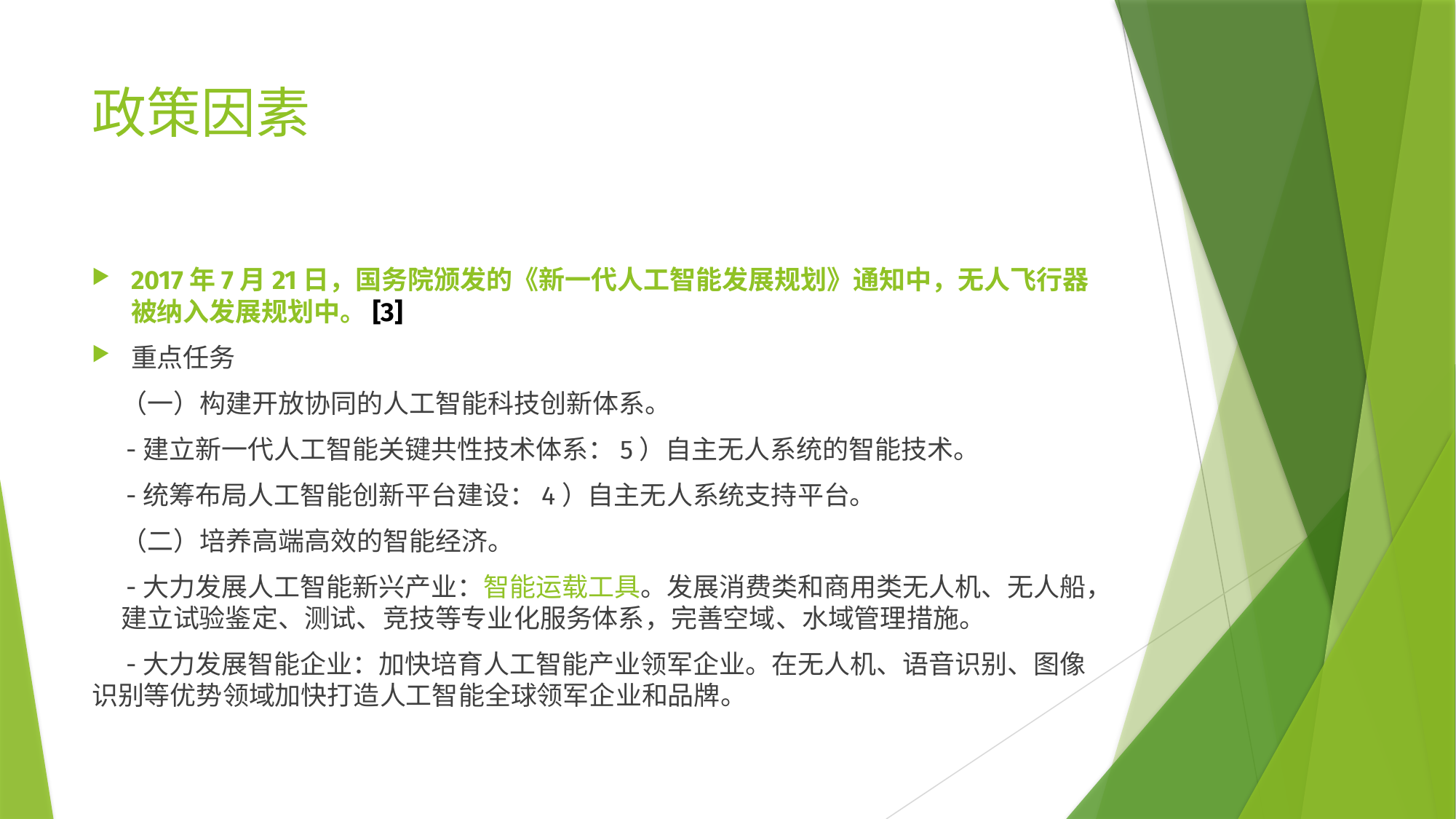

# 政策因素
2017年7月21日，国务院颁发的《新一代人工智能发展规划》通知中，无人飞行器被纳入发展规划中。[3]
重点任务
    （一）构建开放协同的人工智能科技创新体系。
     -建立新一代人工智能关键共性技术体系：5）自主无人系统的智能技术。
     -统筹布局人工智能创新平台建设：4）自主无人系统支持平台。
    （二）培养高端高效的智能经济。
     -大力发展人工智能新兴产业：智能运载工具。发展消费类和商用类无人机、无人船，     建立试验鉴定、测试、竞技等专业化服务体系，完善空域、水域管理措施。
     -大力发展智能企业：加快培育人工智能产业领军企业。在无人机、语音识别、图像识别等优势领域加快打造人工智能全球领军企业和品牌。